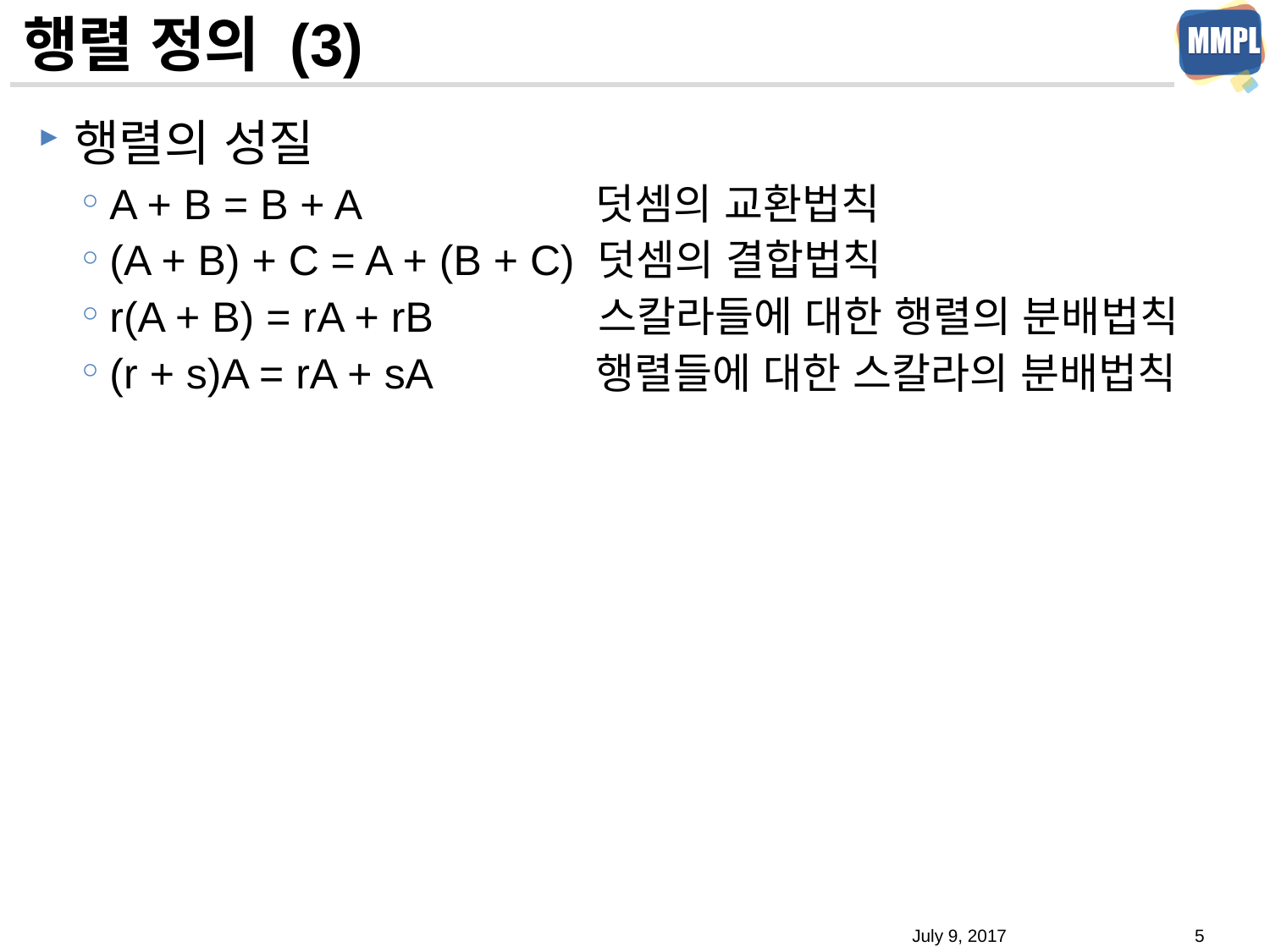

# 행렬 정의 (3)
행렬의 성질
A + B = B + A                   덧셈의 교환법칙
(A + B) + C = A + (B + C) 덧셈의 결합법칙
r(A + B) = rA + rB             스칼라들에 대한 행렬의 분배법칙
(r + s)A = rA + sA             행렬들에 대한 스칼라의 분배법칙
July 9, 2017
5